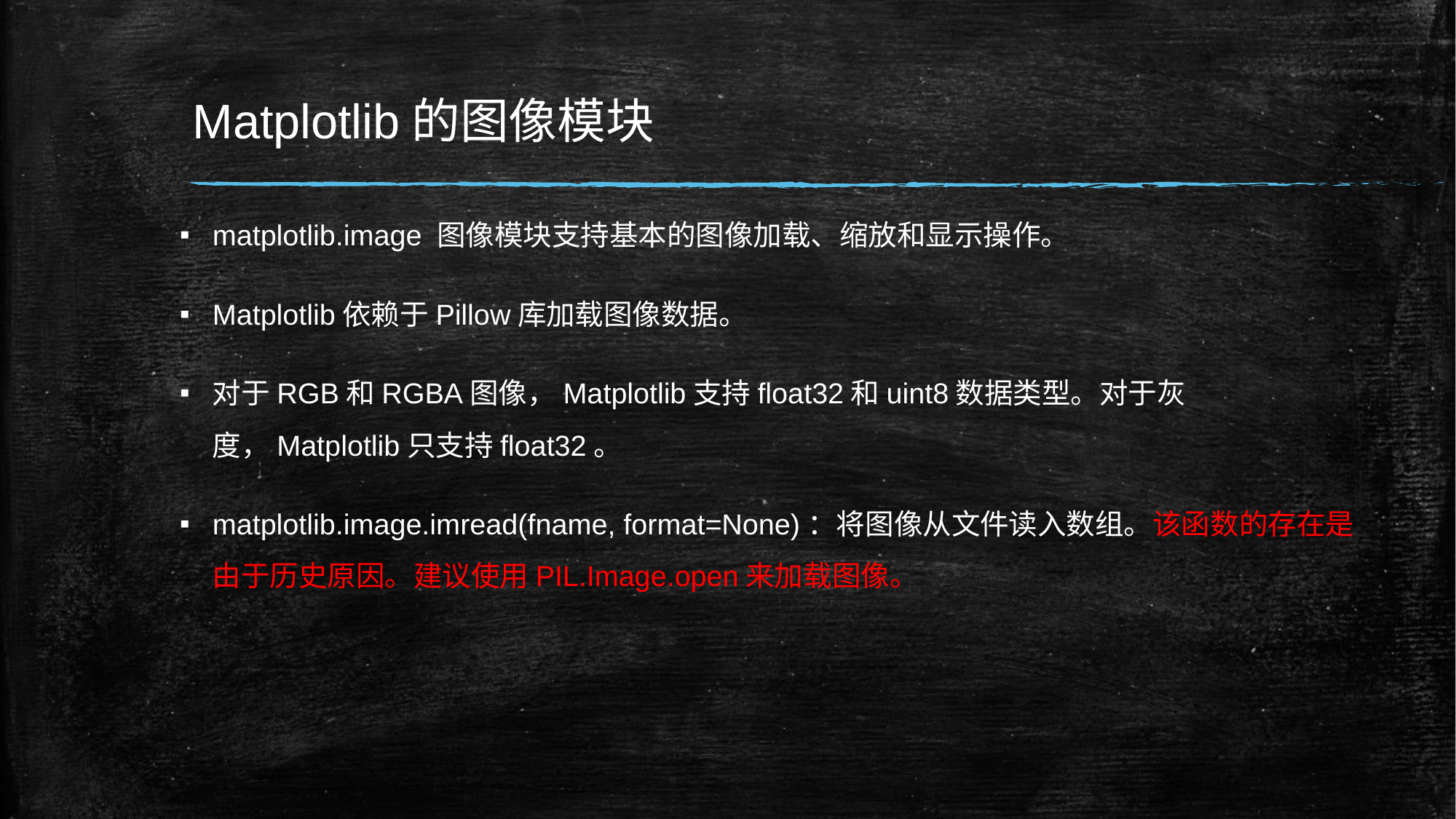

# Matplotlib的图像模块
matplotlib.image 图像模块支持基本的图像加载、缩放和显示操作。
Matplotlib依赖于Pillow库加载图像数据。
对于RGB和RGBA图像，Matplotlib支持float32和uint8数据类型。对于灰度，Matplotlib只支持float32。
matplotlib.image.imread(fname, format=None)：将图像从文件读入数组。该函数的存在是由于历史原因。建议使用PIL.Image.open来加载图像。